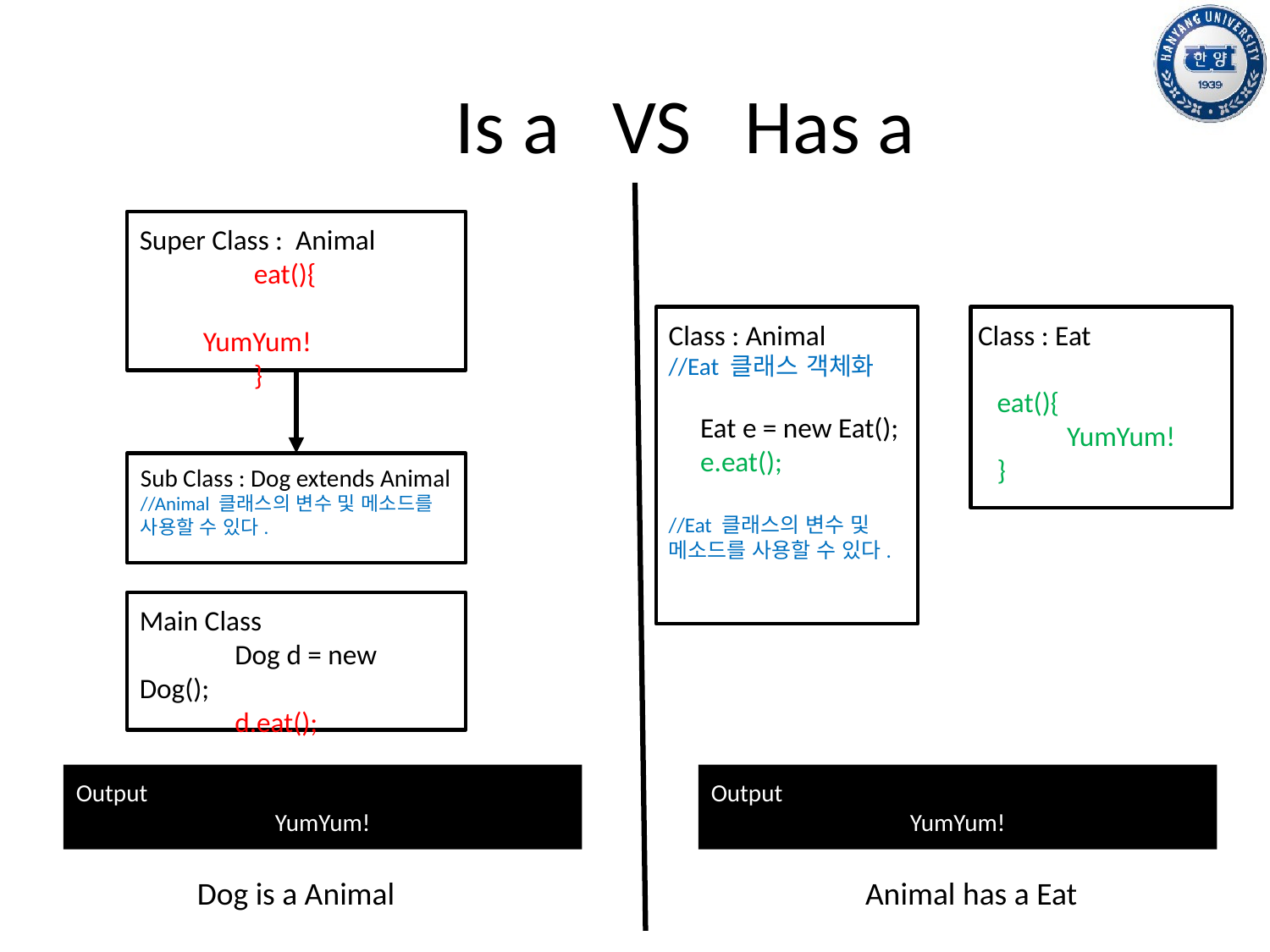

# Is a   VS   Has a

Super Class :  Animal
        eat(){
	        YumYum!
        }

Class : Animal
//Eat 클래스 객체화

     Eat e = new Eat();
     e.eat();

//Eat 클래스의 변수 및 메소드를 사용할 수 있다.
Class : Eat

   eat(){
              YumYum!
   }

Sub Class : Dog extends Animal
//Animal 클래스의 변수 및 메소드를 사용할 수 있다.

Main Class
               Dog d = new Dog();
               d.eat();
Output
YumYum!
Output
YumYum!
Dog is a Animal
Animal has a Eat